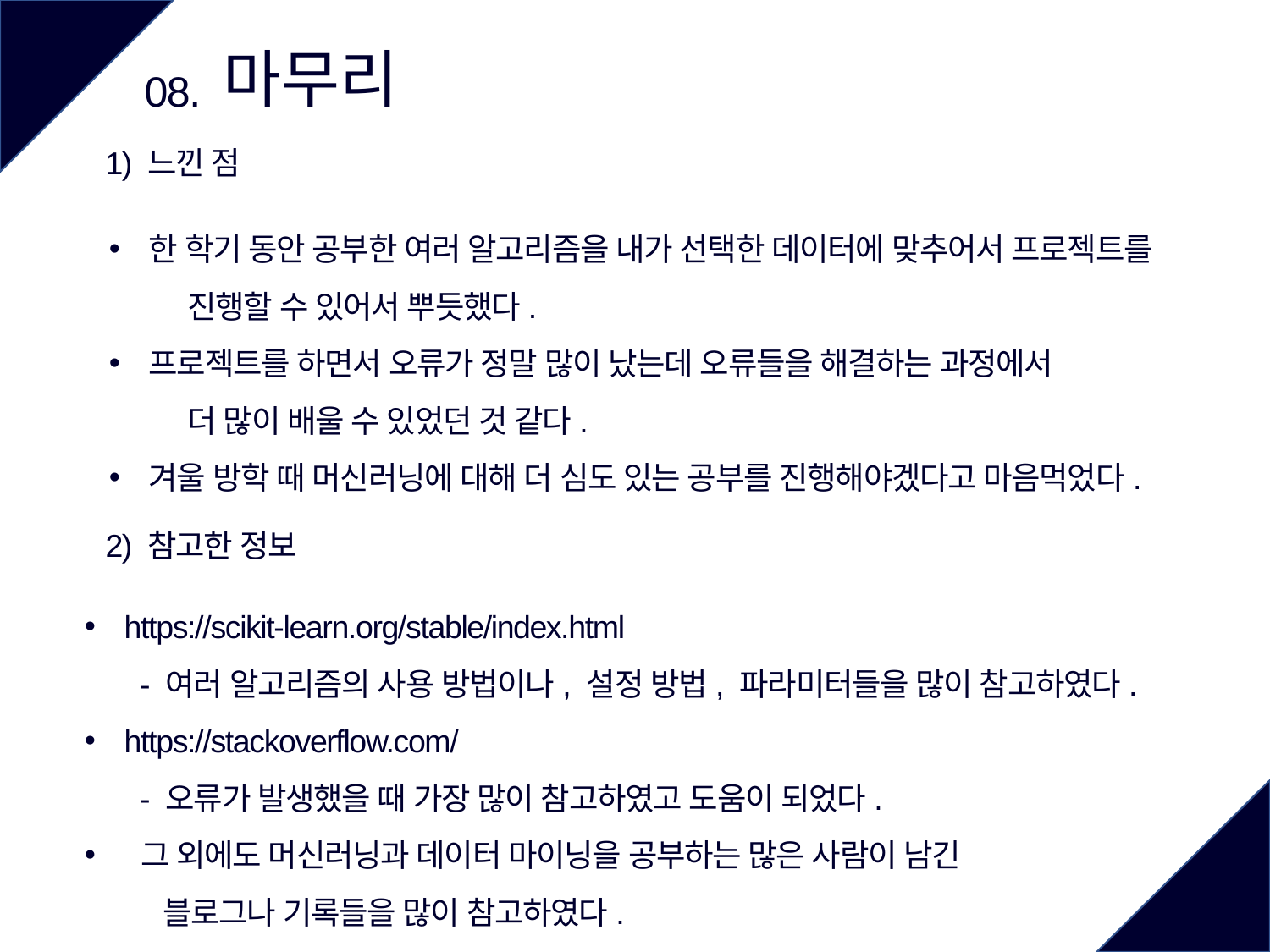

마무리
08.
1) 느낀 점
한 학기 동안 공부한 여러 알고리즘을 내가 선택한 데이터에 맞추어서 프로젝트를
         진행할 수 있어서 뿌듯했다.
프로젝트를 하면서 오류가 정말 많이 났는데 오류들을 해결하는 과정에서
         더 많이 배울 수 있었던 것 같다.
겨울 방학 때 머신러닝에 대해 더 심도 있는 공부를 진행해야겠다고 마음먹었다.
2) 참고한 정보
https://scikit-learn.org/stable/index.html
       - 여러 알고리즘의 사용 방법이나, 설정 방법, 파라미터들을 많이 참고하였다.
https://stackoverflow.com/
       - 오류가 발생했을 때 가장 많이 참고하였고 도움이 되었다.
 그 외에도 머신러닝과 데이터 마이닝을 공부하는 많은 사람이 남긴
         블로그나 기록들을 많이 참고하였다.